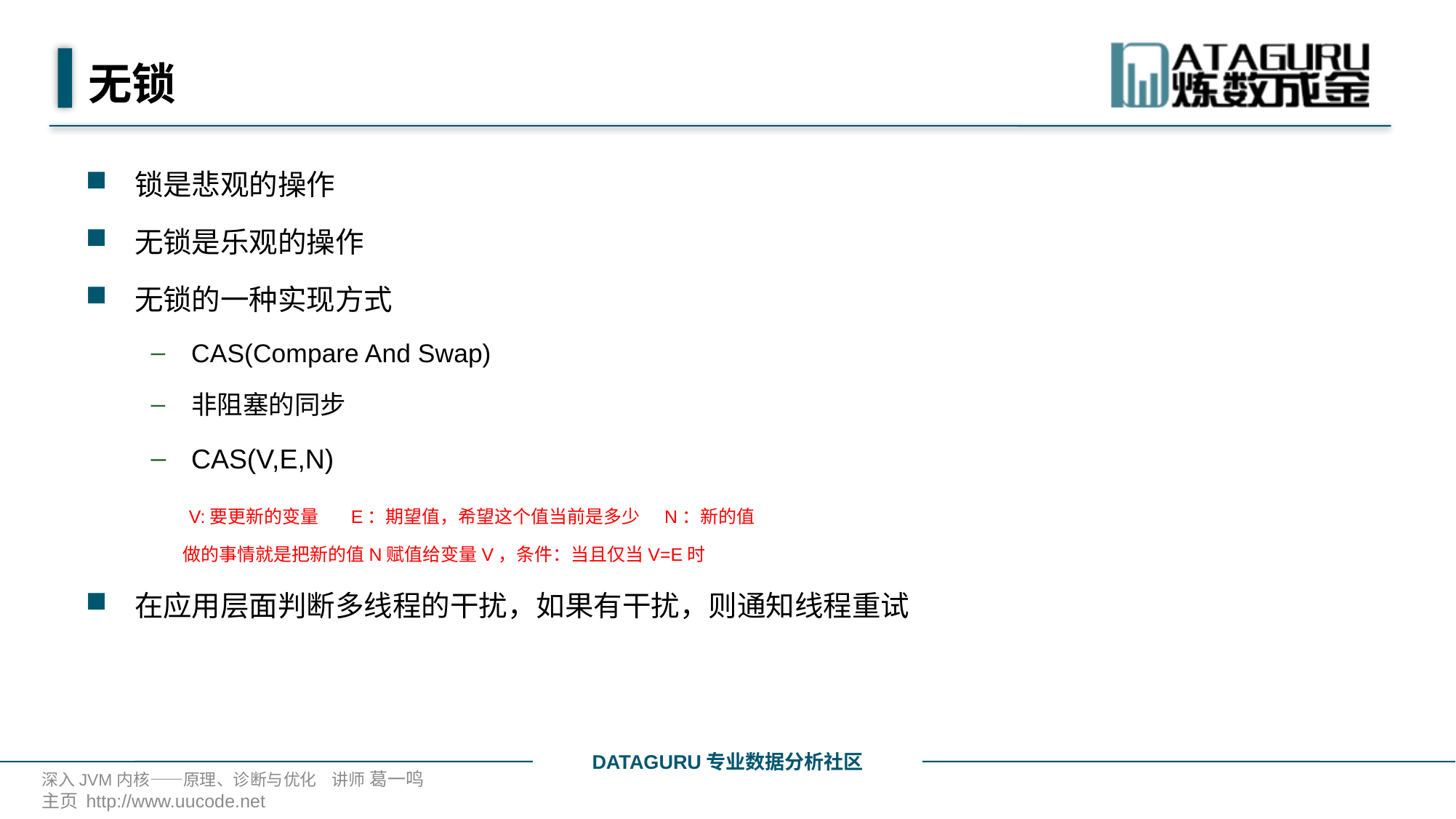

# 无锁
锁是悲观的操作
无锁是乐观的操作
无锁的一种实现方式
CAS(Compare And Swap)
非阻塞的同步
CAS(V,E,N)
     V:要更新的变量       E：期望值，希望这个值当前是多少     N：新的值
       做的事情就是把新的值N赋值给变量V，条件：当且仅当V=E时
在应用层面判断多线程的干扰，如果有干扰，则通知线程重试